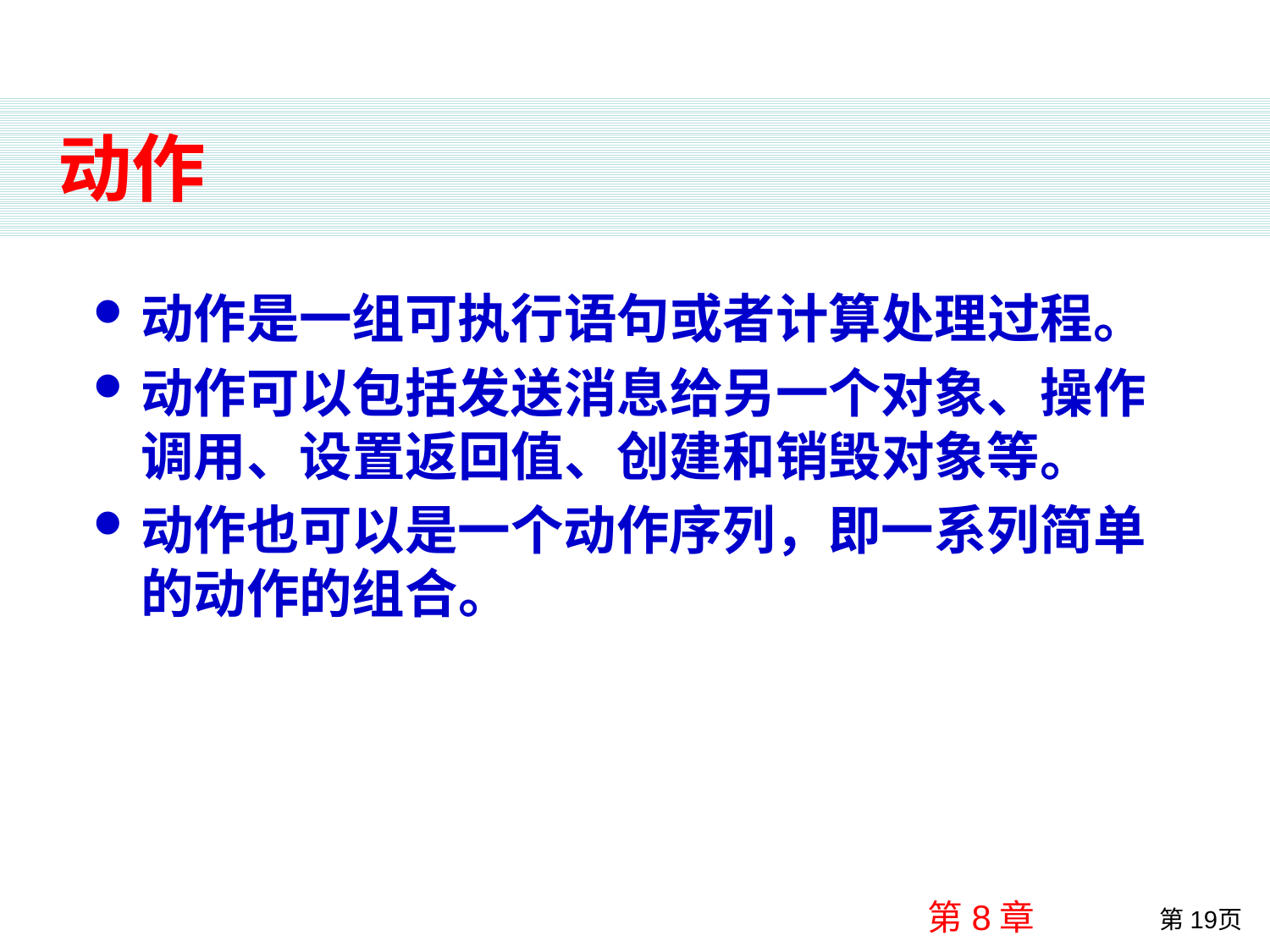

# 动作
动作是一组可执行语句或者计算处理过程。
动作可以包括发送消息给另一个对象、操作调用、设置返回值、创建和销毁对象等。
动作也可以是一个动作序列，即一系列简单的动作的组合。
第19页